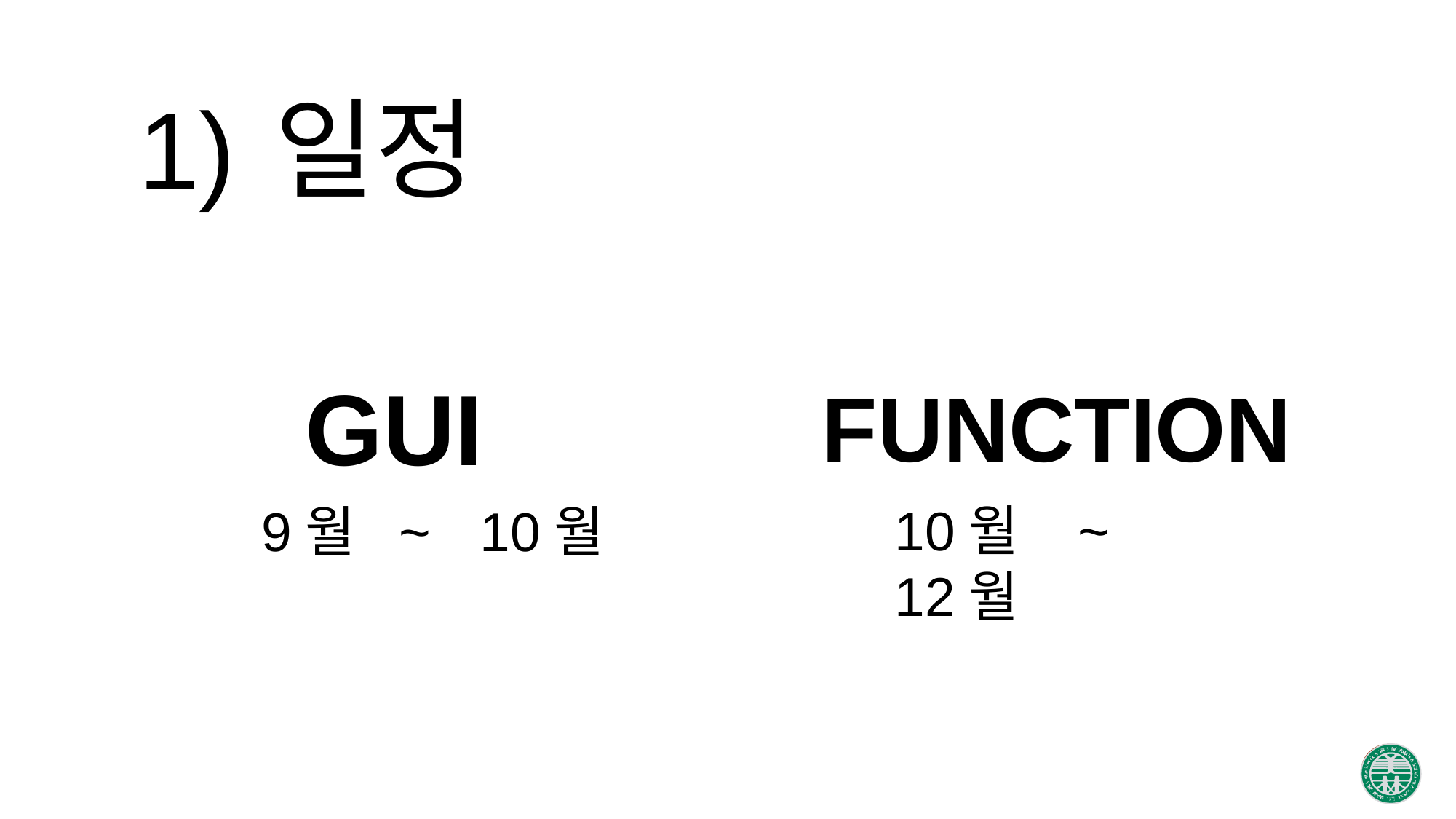

# 일정
GUI
FUNCTION
10월   ~ 	12월
9월	 ~ 	10월